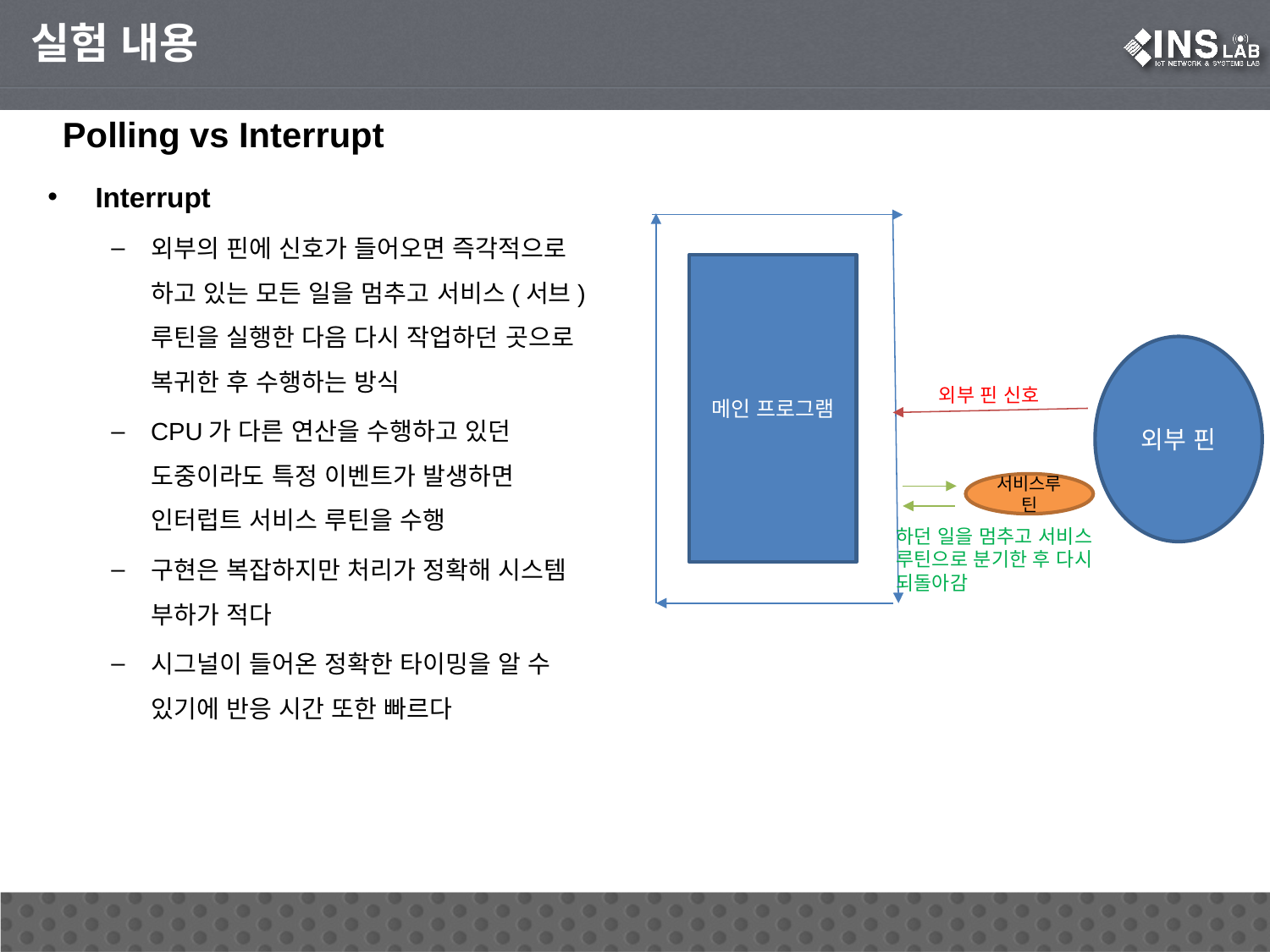

실험 내용

Polling vs Interrupt
Interrupt
외부의 핀에 신호가 들어오면 즉각적으로 하고 있는 모든 일을 멈추고 서비스(서브) 루틴을 실행한 다음 다시 작업하던 곳으로 복귀한 후 수행하는 방식
CPU가 다른 연산을 수행하고 있던 도중이라도 특정 이벤트가 발생하면 인터럽트 서비스 루틴을 수행
구현은 복잡하지만 처리가 정확해 시스템 부하가 적다
시그널이 들어온 정확한 타이밍을 알 수 있기에 반응 시간 또한 빠르다

메인 프로그램
외부 핀
외부 핀 신호
서비스루틴
하던 일을 멈추고 서비스 루틴으로 분기한 후 다시 되돌아감